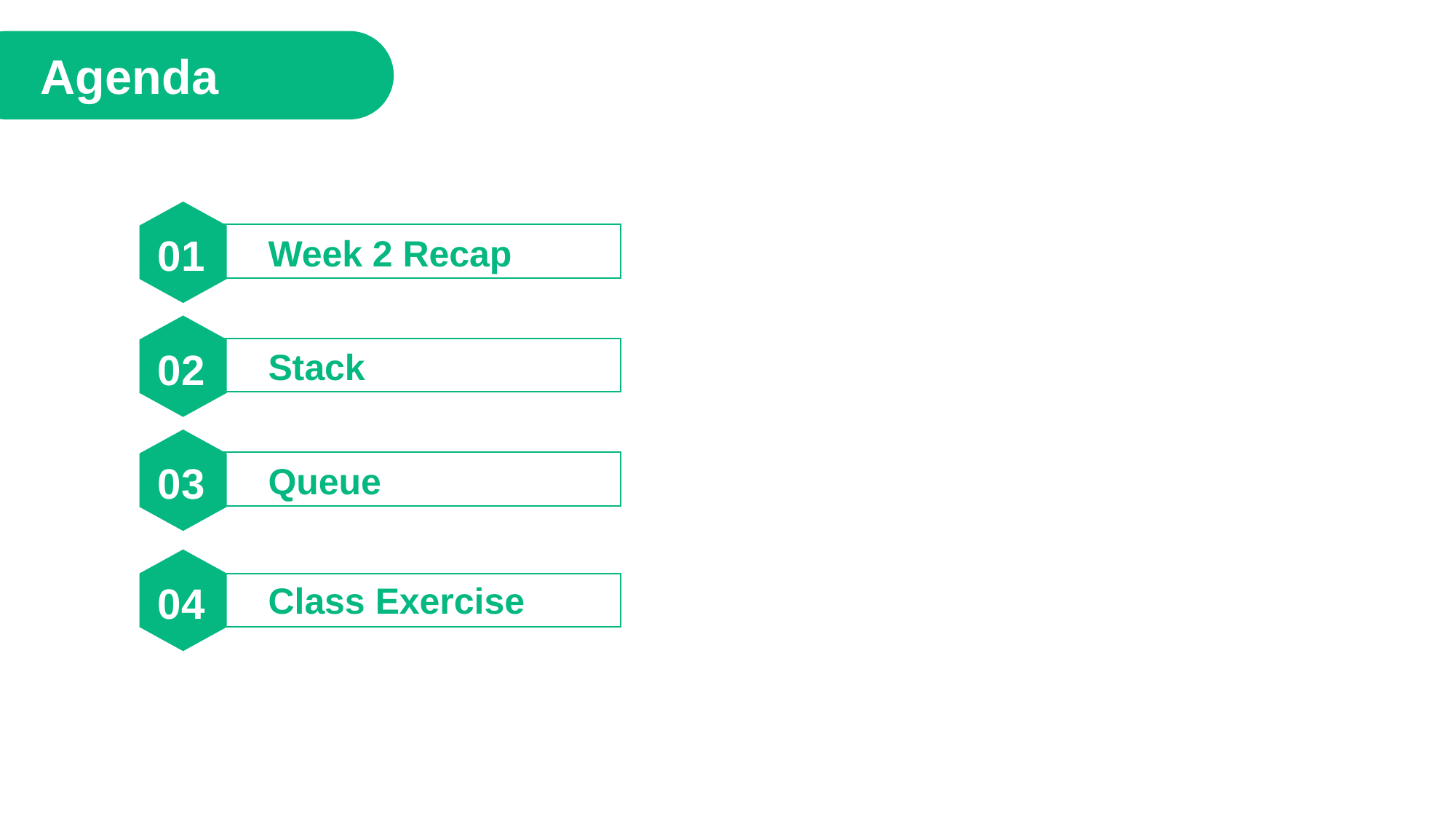

Agenda

01

Week 2 Recap
竞争对手分析

02

Stack
产品定位分析

03

Queue
05

04
Class Exercise